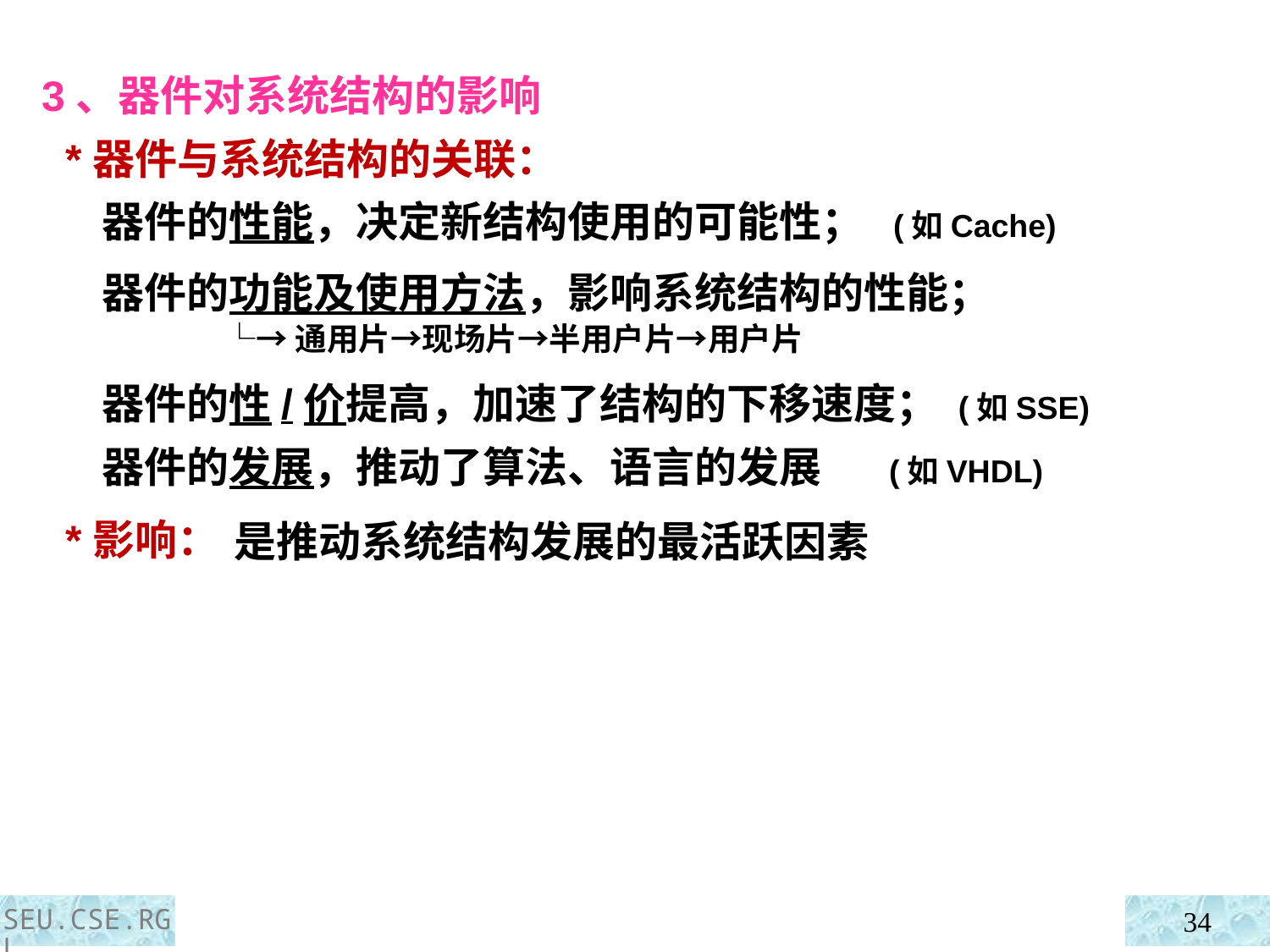

3、器件对系统结构的影响
  *器件与系统结构的关联：

  *影响：
     器件的性能，决定新结构使用的可能性；  (如Cache)
     器件的功能及使用方法，影响系统结构的性能；
                         └→通用片→现场片→半用户片→用户片
     器件的性/价提高，加速了结构的下移速度； (如SSE)
     器件的发展，推动了算法、语言的发展      (如VHDL)
是推动系统结构发展的最活跃因素
SEU.CSE.RGL
34